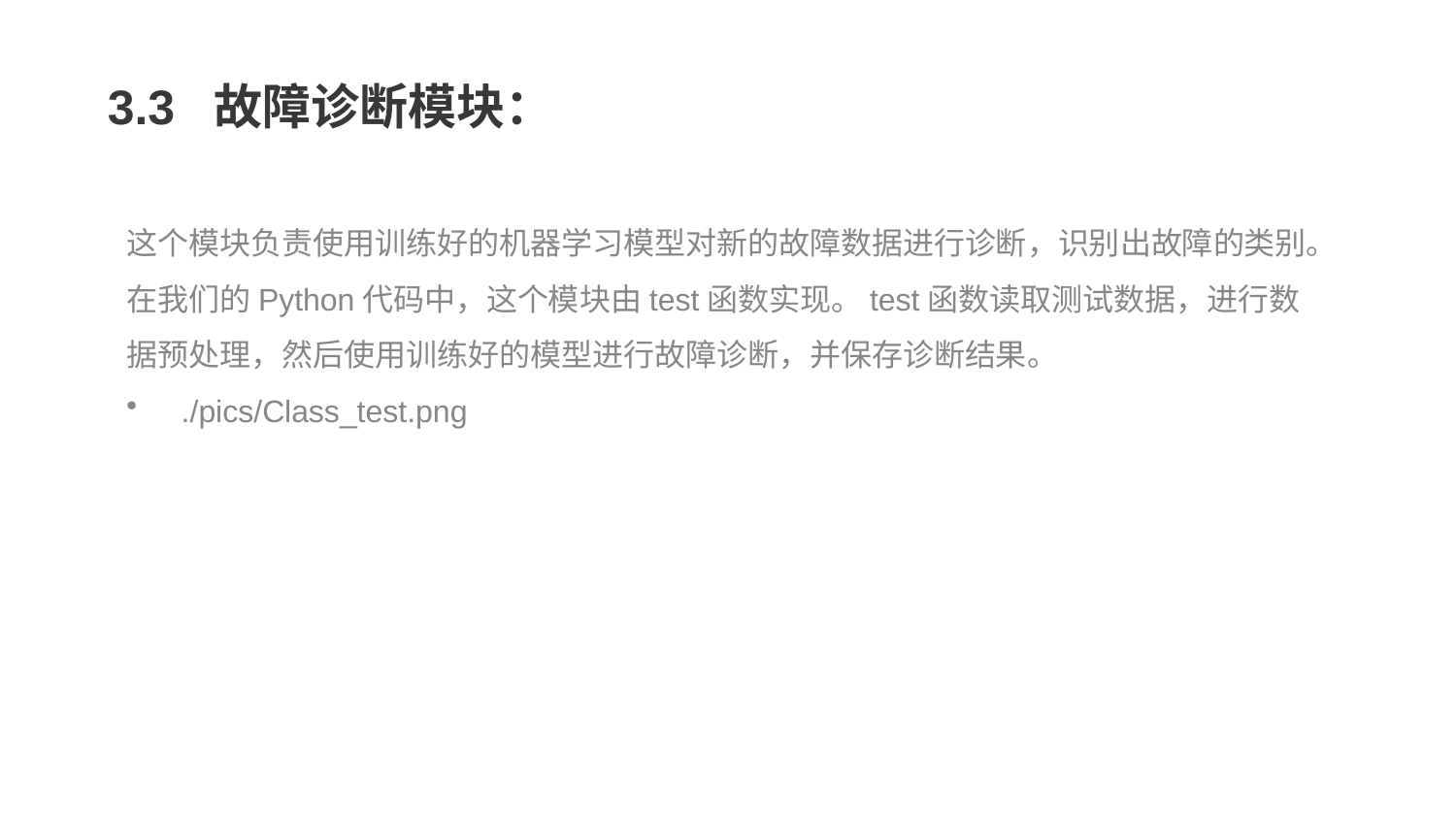

3.3  故障诊断模块：
这个模块负责使用训练好的机器学习模型对新的故障数据进行诊断，识别出故障的类别。在我们的Python代码中，这个模块由test函数实现。test函数读取测试数据，进行数据预处理，然后使用训练好的模型进行故障诊断，并保存诊断结果。
./pics/Class_test.png